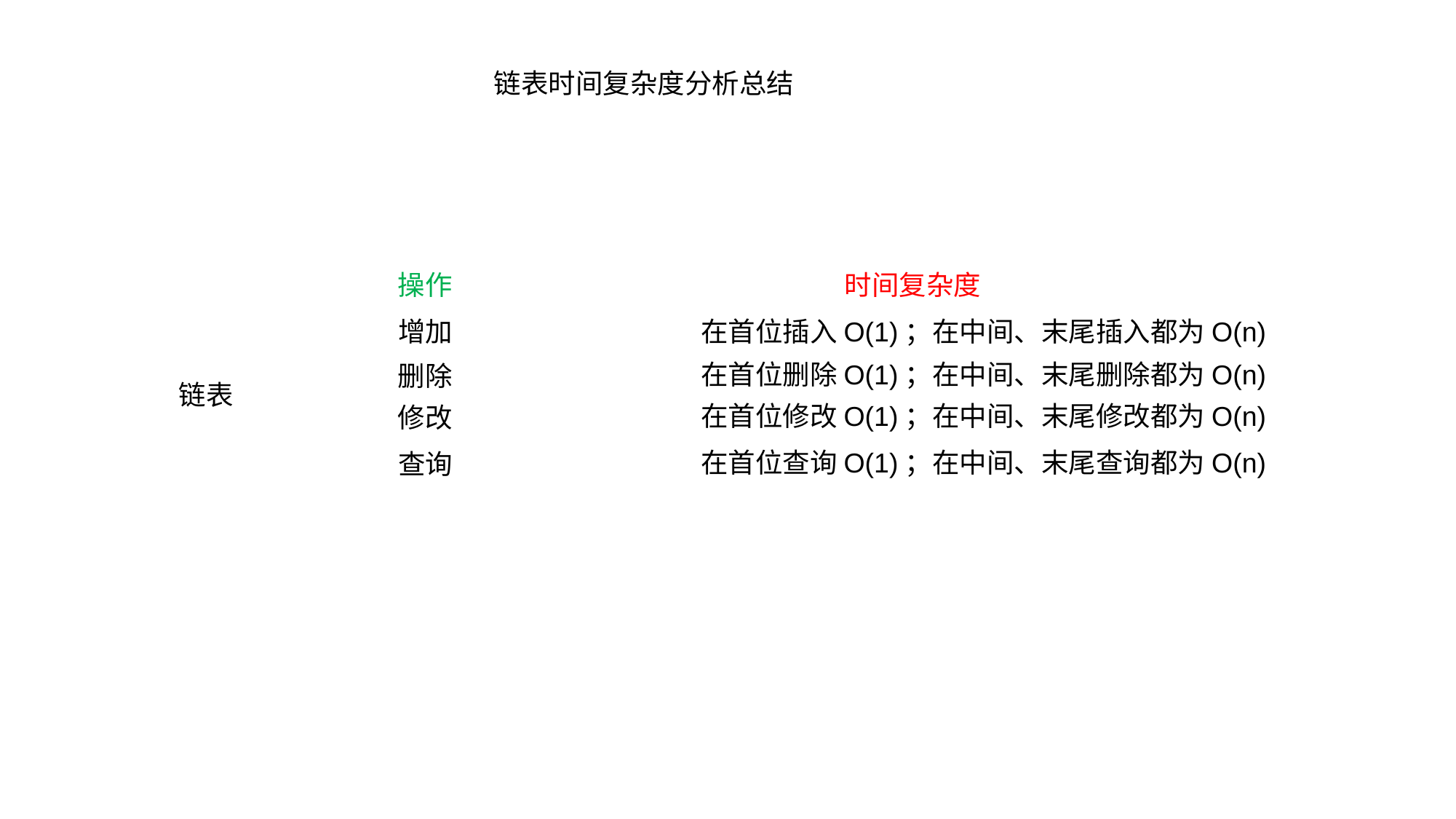

链表时间复杂度分析总结
时间复杂度
操作
增加
在首位插入O(1)；在中间、末尾插入都为O(n)
删除
链表
修改
查询
在首位删除O(1)；在中间、末尾删除都为O(n)
在首位修改O(1)；在中间、末尾修改都为O(n)
在首位查询O(1)；在中间、末尾查询都为O(n)